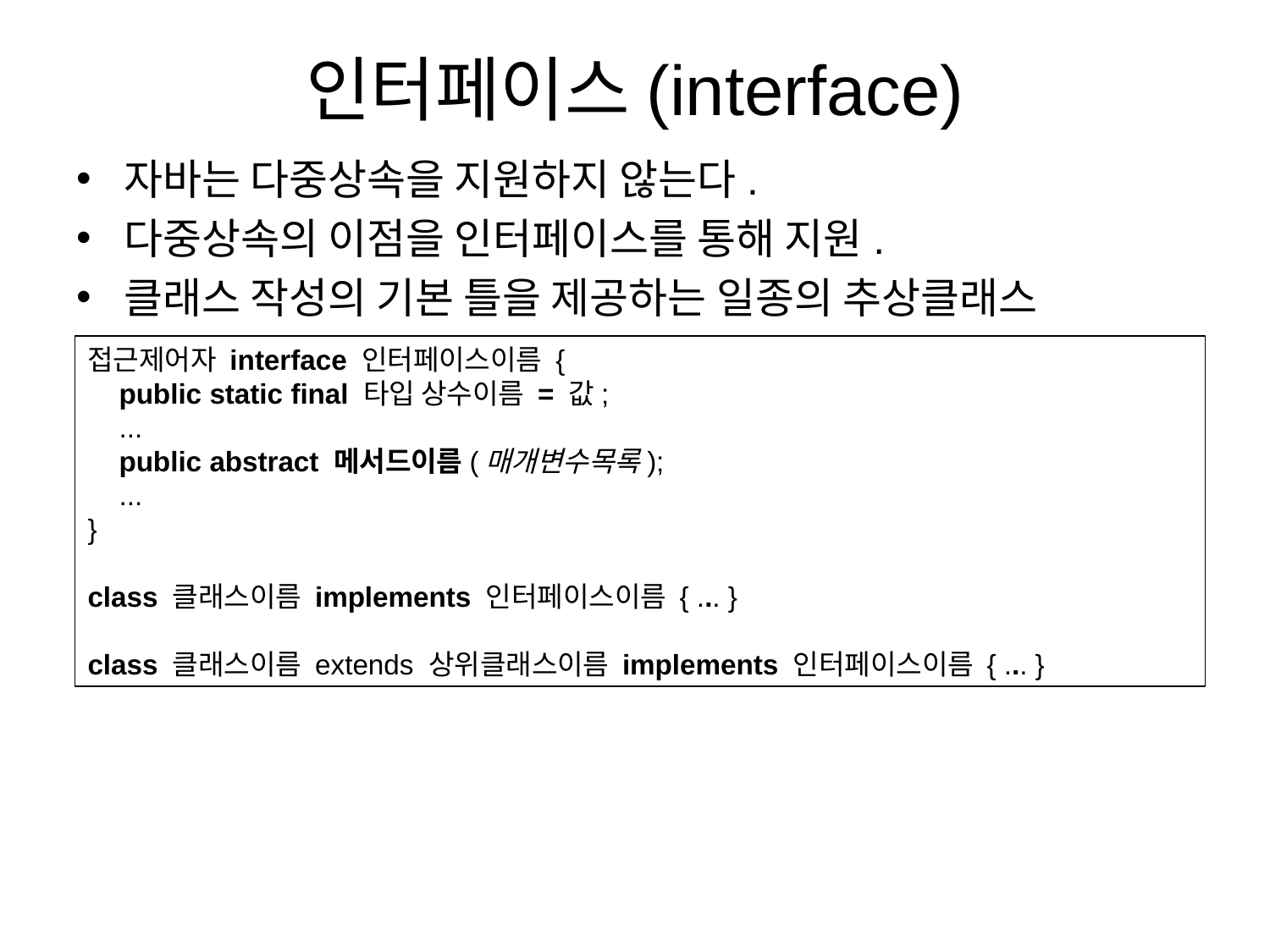

# 인터페이스(interface)
자바는 다중상속을 지원하지 않는다.
다중상속의 이점을 인터페이스를 통해 지원.
클래스 작성의 기본 틀을 제공하는 일종의 추상클래스
접근제어자 interface 인터페이스이름 {
    public static final 타입 상수이름 = 값;
    ...
    public abstract 메서드이름(매개변수목록);
    ...
}

class 클래스이름 implements 인터페이스이름 { ... }

class 클래스이름 extends 상위클래스이름 implements 인터페이스이름 { ... }